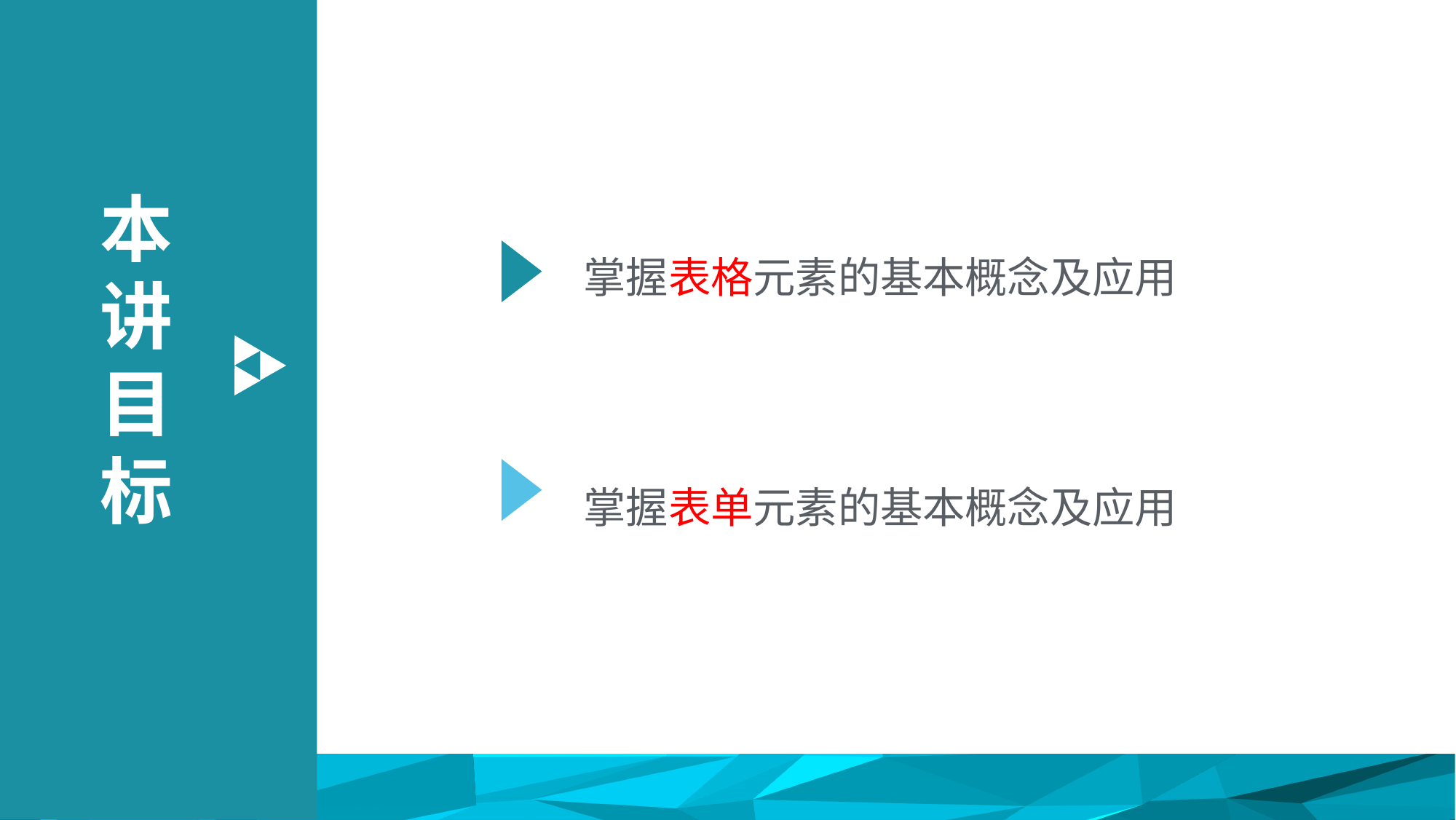

本讲目标
掌握表格元素的基本概念及应用

掌握表单元素的基本概念及应用